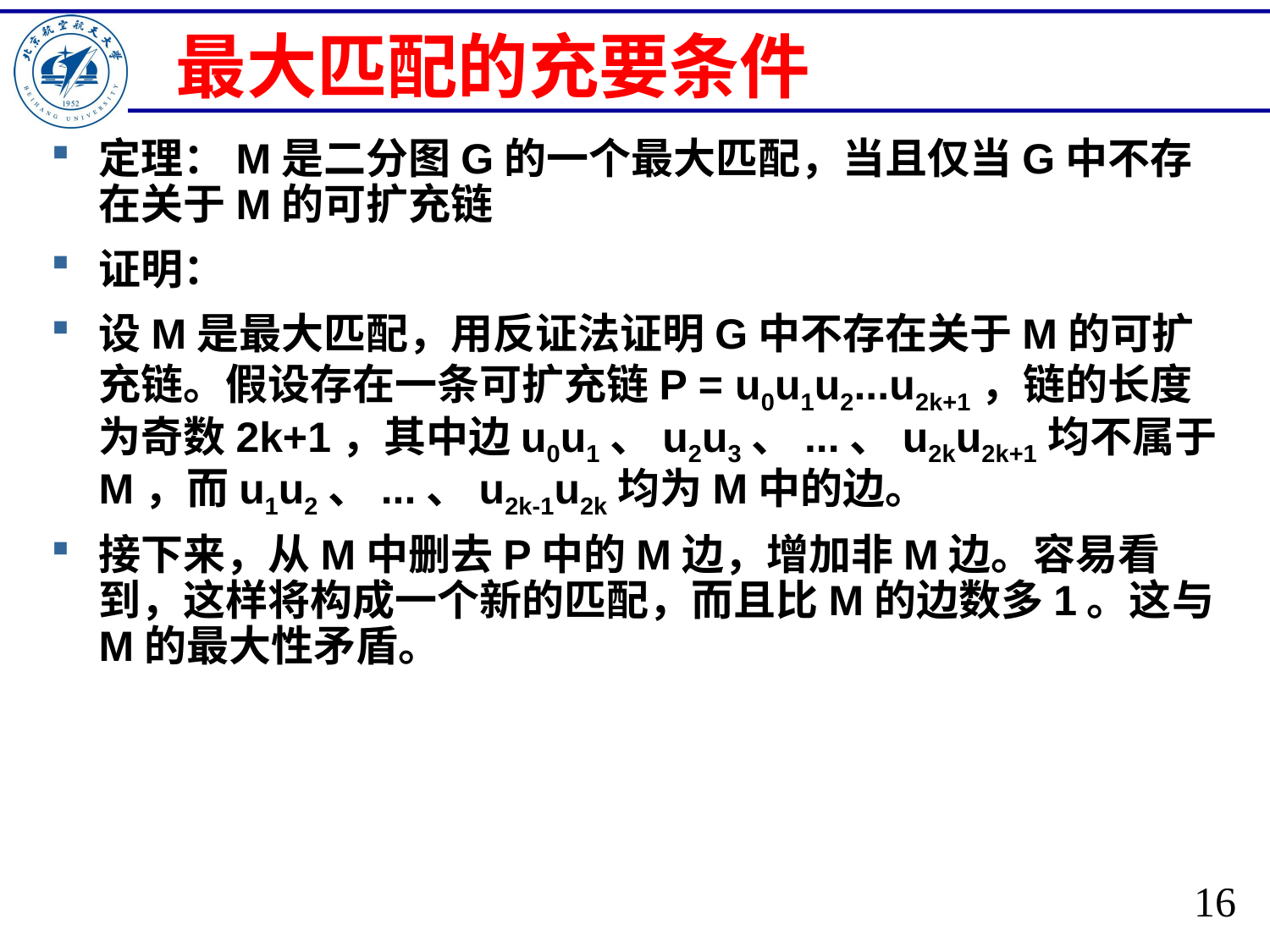

# 最大匹配的充要条件
定理：M是二分图G的一个最大匹配，当且仅当G中不存在关于M的可扩充链
证明：
设M是最大匹配，用反证法证明G中不存在关于M的可扩充链。假设存在一条可扩充链P = u0u1u2...u2k+1，链的长度为奇数2k+1，其中边u0u1、u2u3、...、u2ku2k+1均不属于M，而u1u2、...、u2k-1u2k均为M中的边。
接下来，从M中删去P中的M边，增加非M边。容易看到，这样将构成一个新的匹配，而且比M的边数多1。这与M的最大性矛盾。